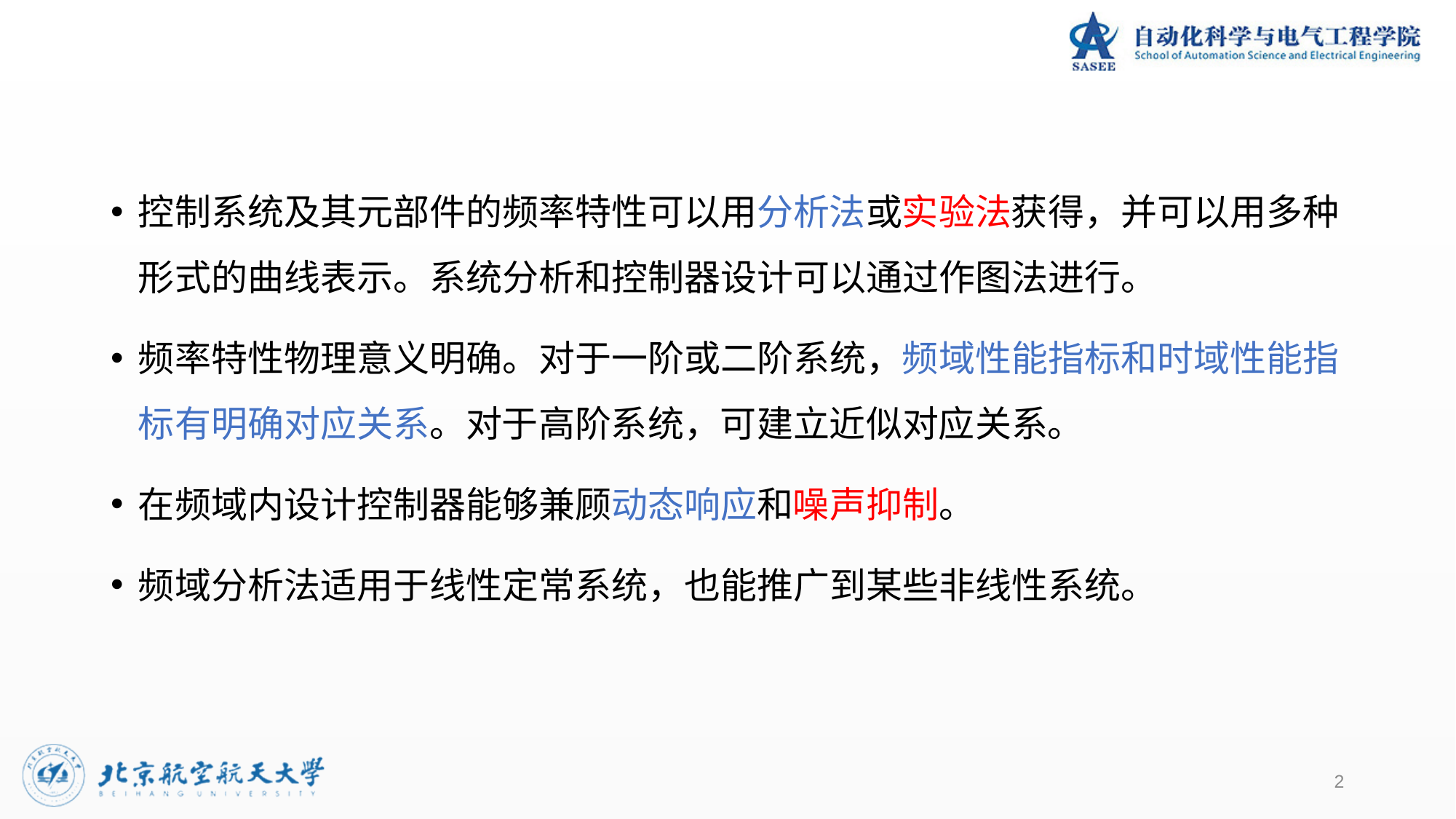

控制系统及其元部件的频率特性可以用分析法或实验法获得，并可以用多种形式的曲线表示。系统分析和控制器设计可以通过作图法进行。
频率特性物理意义明确。对于一阶或二阶系统，频域性能指标和时域性能指标有明确对应关系。对于高阶系统，可建立近似对应关系。
在频域内设计控制器能够兼顾动态响应和噪声抑制。
频域分析法适用于线性定常系统，也能推广到某些非线性系统。
2